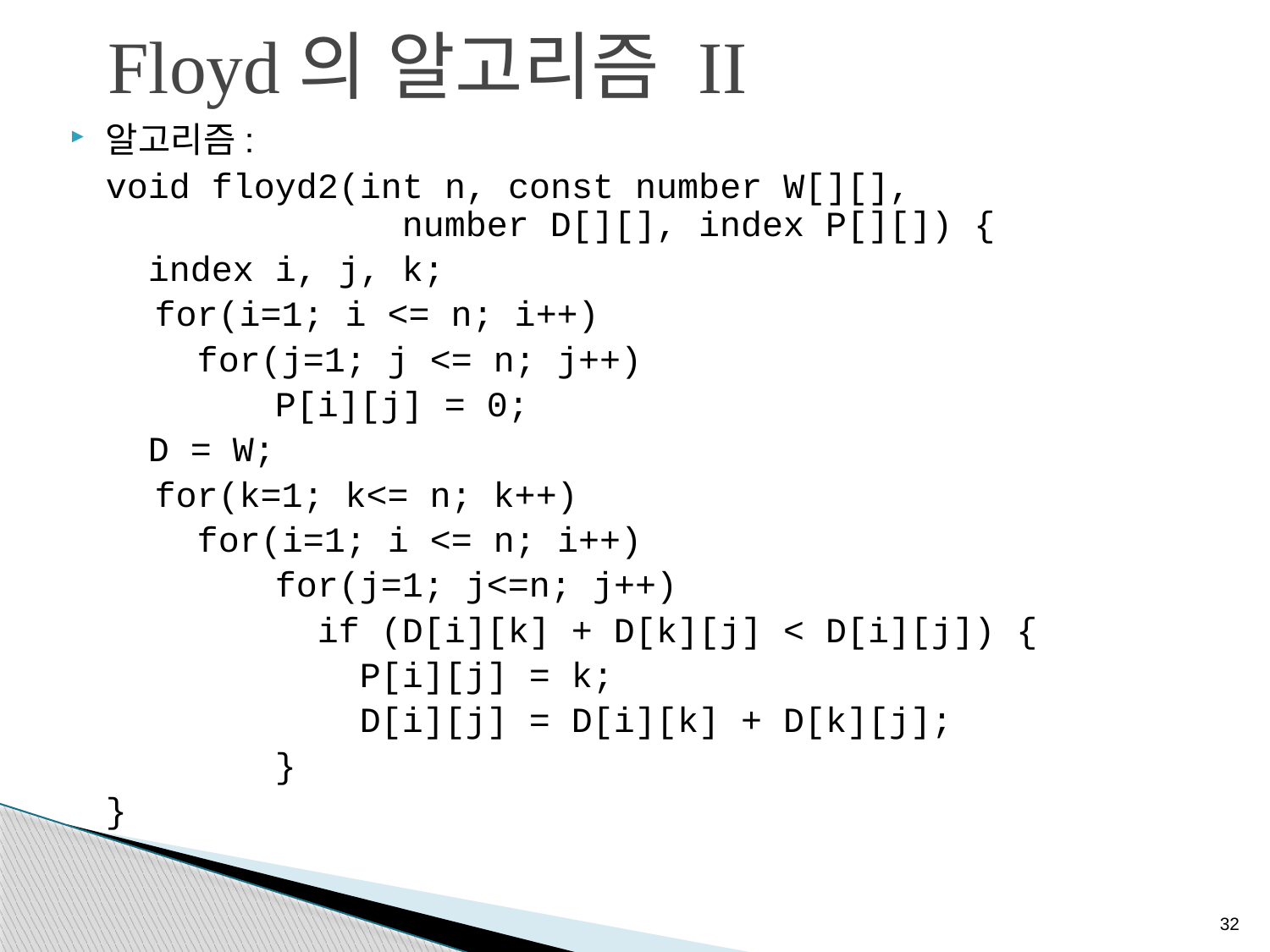

Floyd의 알고리즘 II
알고리즘:
	void floyd2(int n, const number W[][], 					  number D[][], index P[][]) {
	  index i, j, k;
    for(i=1; i <= n; i++)
      for(j=1; j <= n; j++)
	  	  P[i][j] = 0;
	  D = W;
    for(k=1; k<= n; k++)
      for(i=1; i <= n; i++)
		  for(j=1; j<=n; j++)
		    if (D[i][k] + D[k][j] < D[i][j]) {
			P[i][j] = k;
			D[i][j] = D[i][k] + D[k][j];
	        }
	}
32